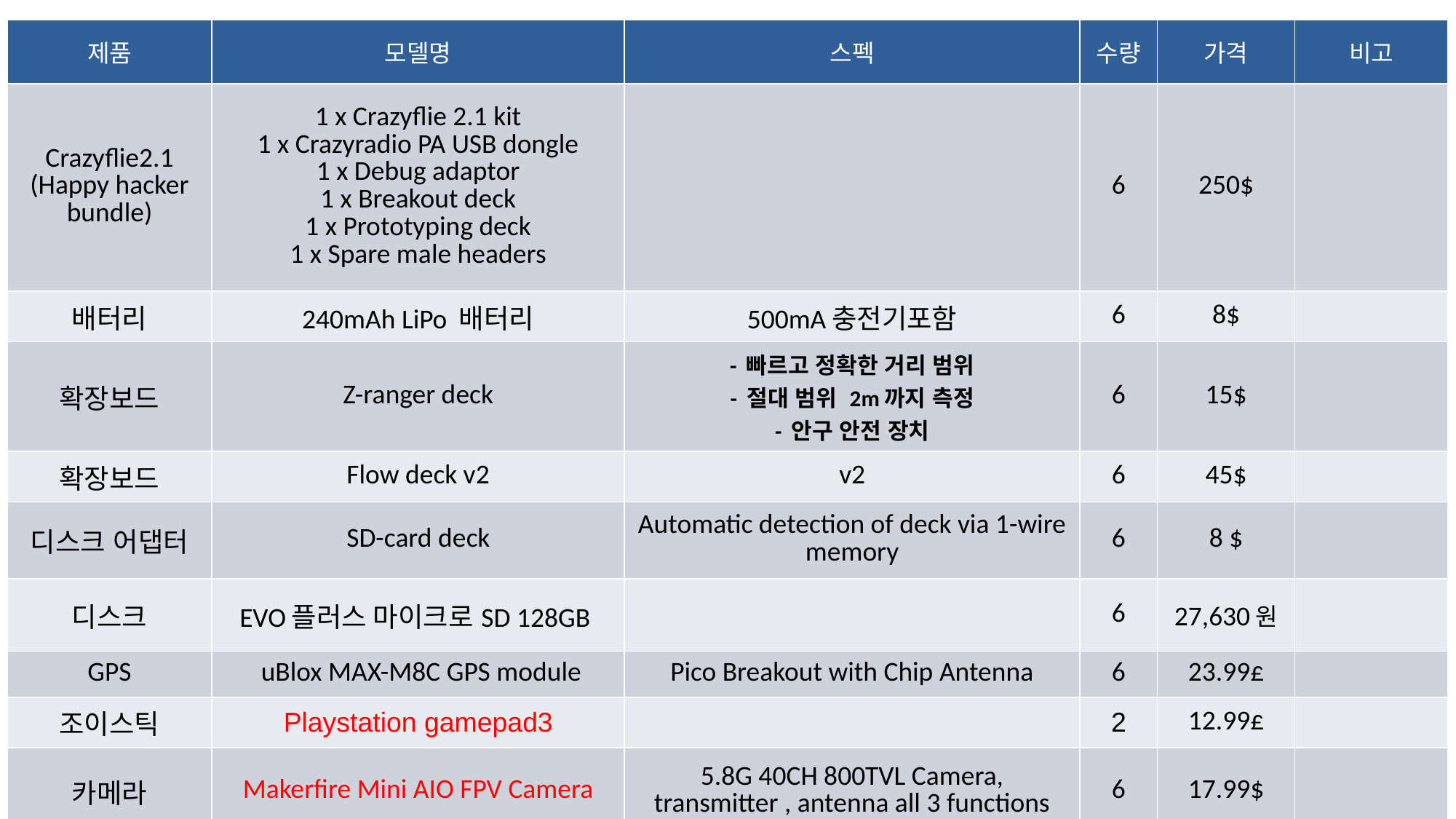

| 제품 | 모델명 | 스펙 | 수량 | 가격 | 비고 |
| --- | --- | --- | --- | --- | --- |
| Crazyflie2.1 (Happy hacker bundle) | 1 x Crazyflie 2.1 kit 1 x Crazyradio PA USB dongle 1 x Debug adaptor 1 x Breakout deck 1 x Prototyping deck 1 x Spare male headers |  | 6 | 250$ |  |
| 배터리 | 240mAh LiPo 배터리 | 500mA충전기포함 | 6 | 8$ |  |
| 확장보드 | Z-ranger deck | - 빠르고 정확한 거리 범위 - 절대 범위 2m까지 측정 - 안구 안전 장치 | 6 | 15$ |  |
| 확장보드 | Flow deck v2 | v2 | 6 | 45$ |  |
| 디스크 어댑터 | SD-card deck | Automatic detection of deck via 1-wire memory | 6 | 8 $ |  |
| 디스크 | EVO플러스 마이크로SD 128GB |  | 6 | 27,630원 |  |
| GPS | uBlox MAX-M8C GPS module | Pico Breakout with Chip Antenna | 6 | 23.99£ |  |
| 조이스틱 | Playstation gamepad3 |  | 2 | 12.99£ |  |
| 카메라 | Makerfire Mini AIO FPV Camera | 5.8G 40CH 800TVL Camera, transmitter , antenna all 3 functions | 6 | 17.99$ |  |

2